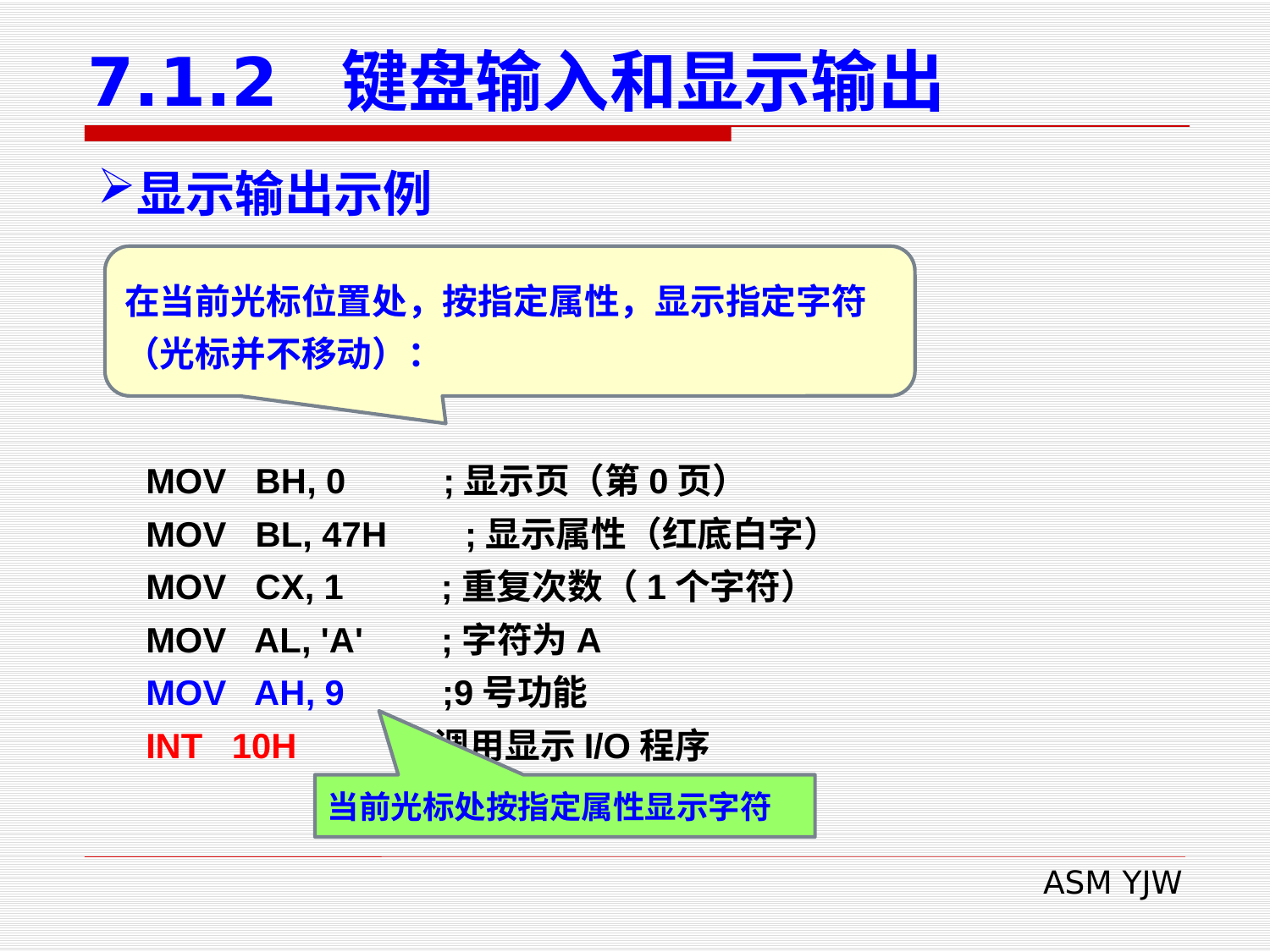

# 7.1.2  键盘输入和显示输出
显示输出示例
在当前光标位置处，按指定属性，显示指定字符
（光标并不移动）：

    MOV   BH, 0          ;显示页（第0页）
    MOV   BL, 47H        ;显示属性（红底白字）
    MOV   CX, 1          ;重复次数（1个字符）
    MOV   AL, 'A'        ;字符为A
    MOV   AH, 9          ;9号功能
    INT   10H            ;调用显示I/O程序
当前光标处按指定属性显示字符